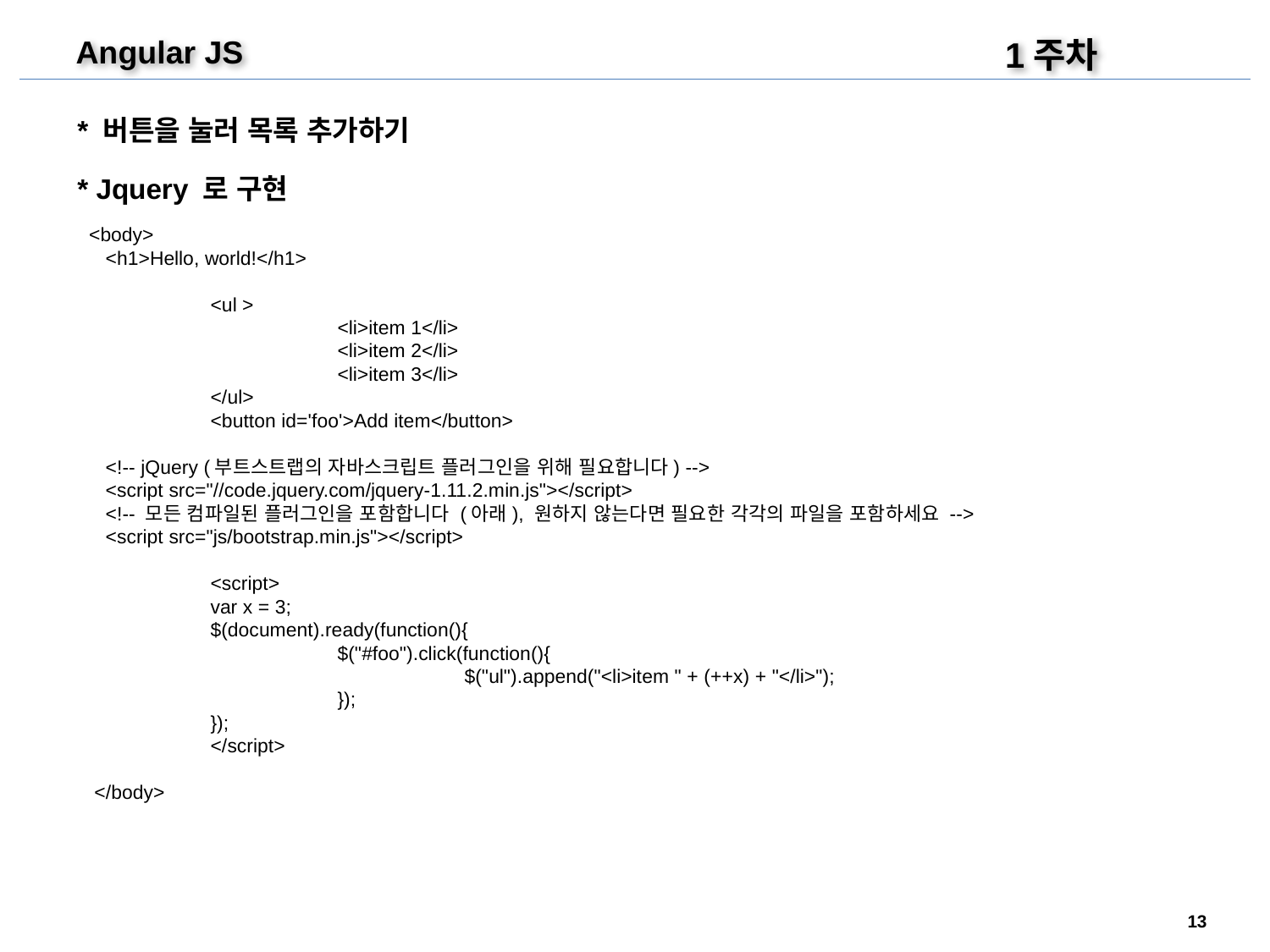

1주차
Angular JS
* 버튼을 눌러 목록 추가하기

* Jquery 로 구현

 <body>
    <h1>Hello, world!</h1>

	<ul >
		<li>item 1</li>
		<li>item 2</li>
		<li>item 3</li>
	</ul>
	<button id='foo'>Add item</button>

    <!-- jQuery (부트스트랩의 자바스크립트 플러그인을 위해 필요합니다) -->
    <script src="//code.jquery.com/jquery-1.11.2.min.js"></script>
    <!-- 모든 컴파일된 플러그인을 포함합니다 (아래), 원하지 않는다면 필요한 각각의 파일을 포함하세요 -->
    <script src="js/bootstrap.min.js"></script>

	<script>
	var x = 3;
	$(document).ready(function(){
		$("#foo").click(function(){
			$("ul").append("<li>item " + (++x) + "</li>");
		});
	});
	</script>

  </body>